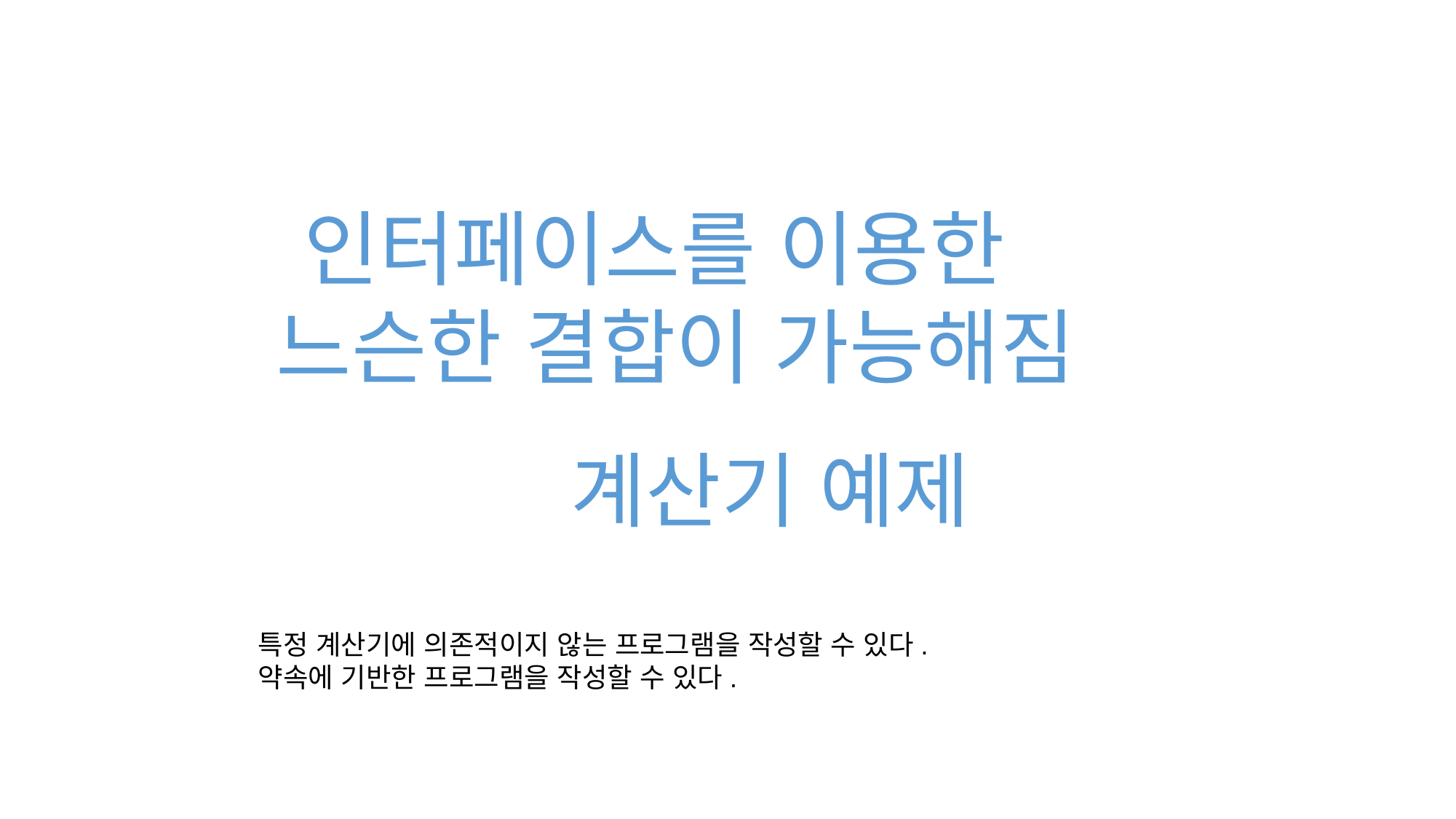

인터페이스를 이용한
 느슨한 결합이 가능해짐
계산기 예제
특정 계산기에 의존적이지 않는 프로그램을 작성할 수 있다.
약속에 기반한 프로그램을 작성할 수 있다.